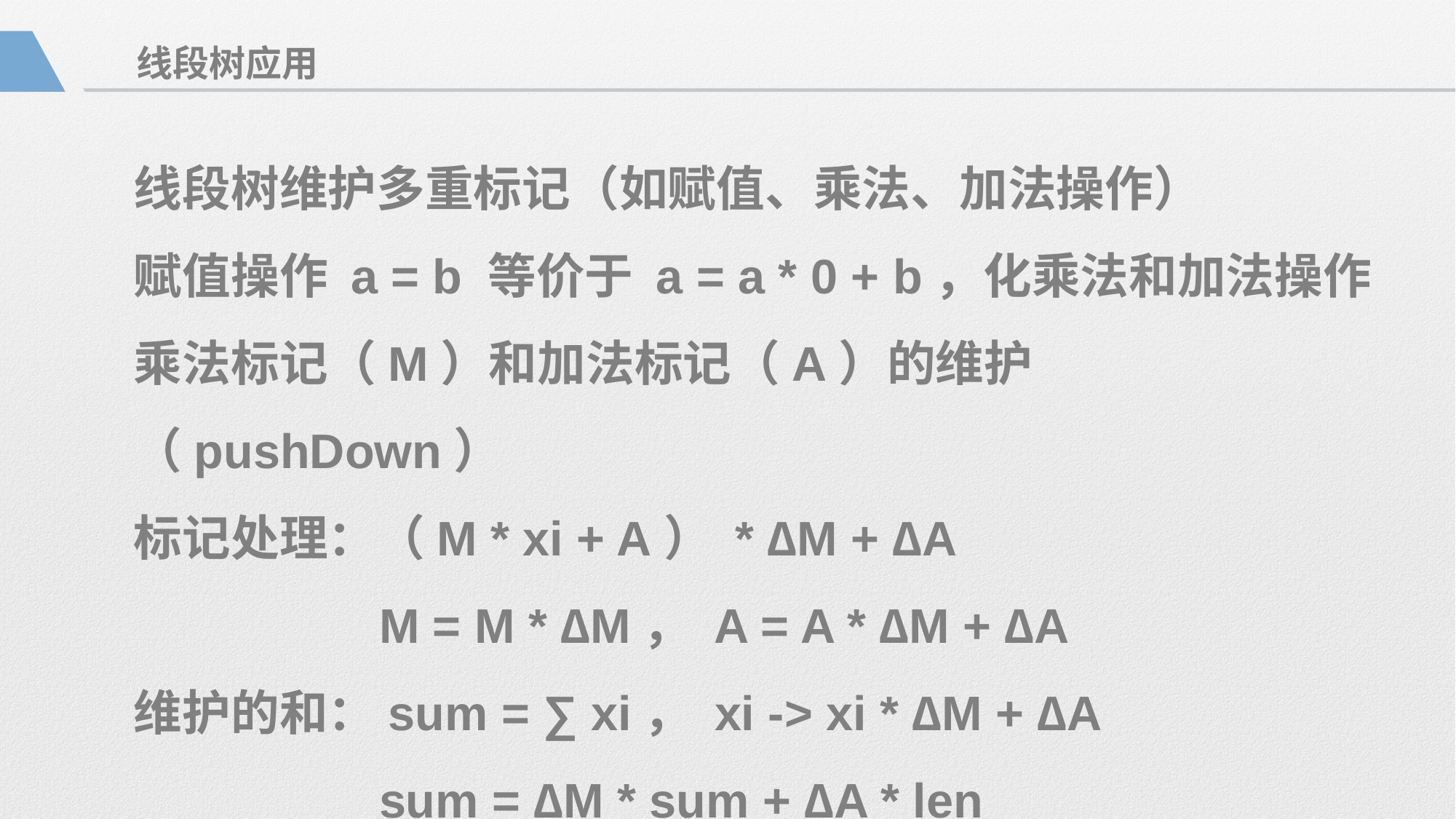

线段树应用
线段树维护多重标记（如赋值、乘法、加法操作）
赋值操作 a = b 等价于 a = a * 0 + b，化乘法和加法操作
乘法标记（M）和加法标记（A）的维护（pushDown）
标记处理：（M * xi + A） * ∆M + ∆A
		  M = M * ∆M， A = A * ∆M + ∆A
维护的和：sum = ∑ xi， xi -> xi * ∆M + ∆A
		  sum = ∆M * sum + ∆A * len